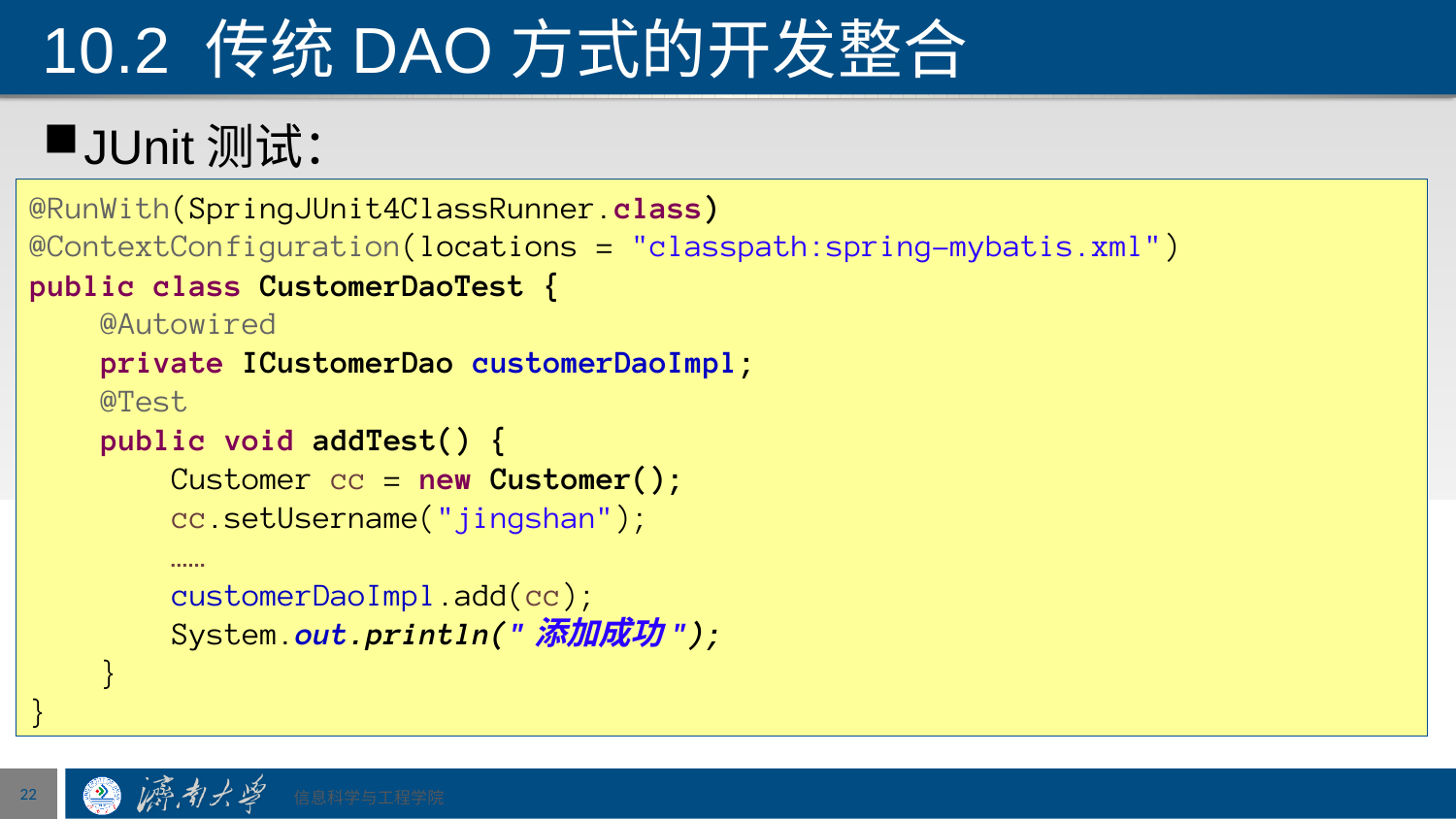

# 10.2 传统DAO方式的开发整合
JUnit测试：
@RunWith(SpringJUnit4ClassRunner.class)
@ContextConfiguration(locations = "classpath:spring-mybatis.xml")
public class CustomerDaoTest {
    @Autowired
    private ICustomerDao customerDaoImpl;
    @Test
    public void addTest() {
        Customer cc = new Customer();
        cc.setUsername("jingshan");
        ……
        customerDaoImpl.add(cc);
        System.out.println("添加成功");
    }
}